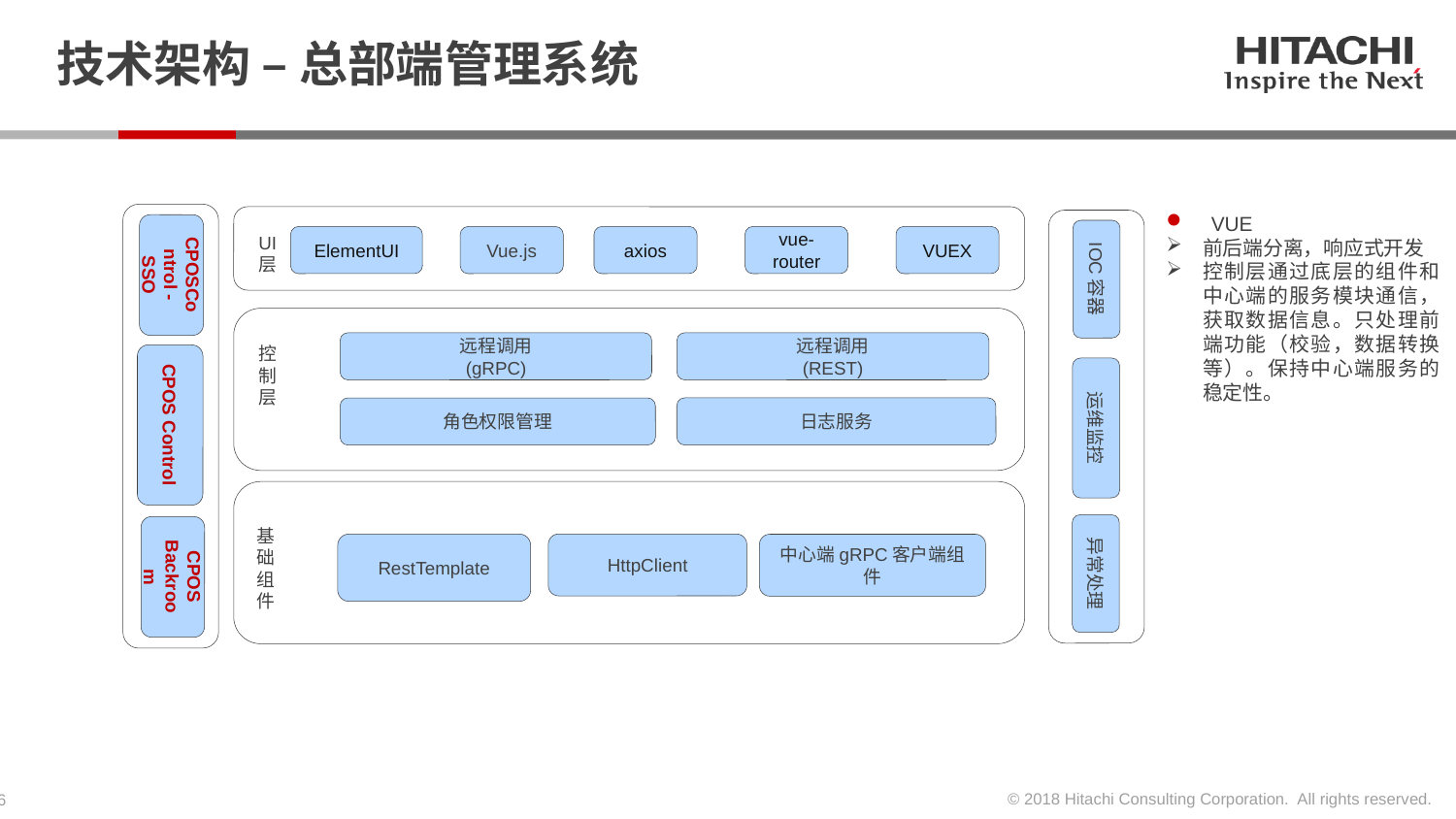

# 技术架构 – 总部端管理系统
VUE
前后端分离，响应式开发
控制层通过底层的组件和中心端的服务模块通信，获取数据信息。只处理前端功能（校验，数据转换等）。保持中心端服务的稳定性。

UI
层
ElementUI
Vue.js
axios
vue-router
VUEX

远程调用
(gRPC)
远程调用
(REST)
控制层

CPOS Backroom
CPOSControl - SSO
CPOS Control

IOC容器
运维监控
异常处理
日志服务
角色权限管理

基础组件
HttpClient
RestTemplate
中心端gRPC客户端组件